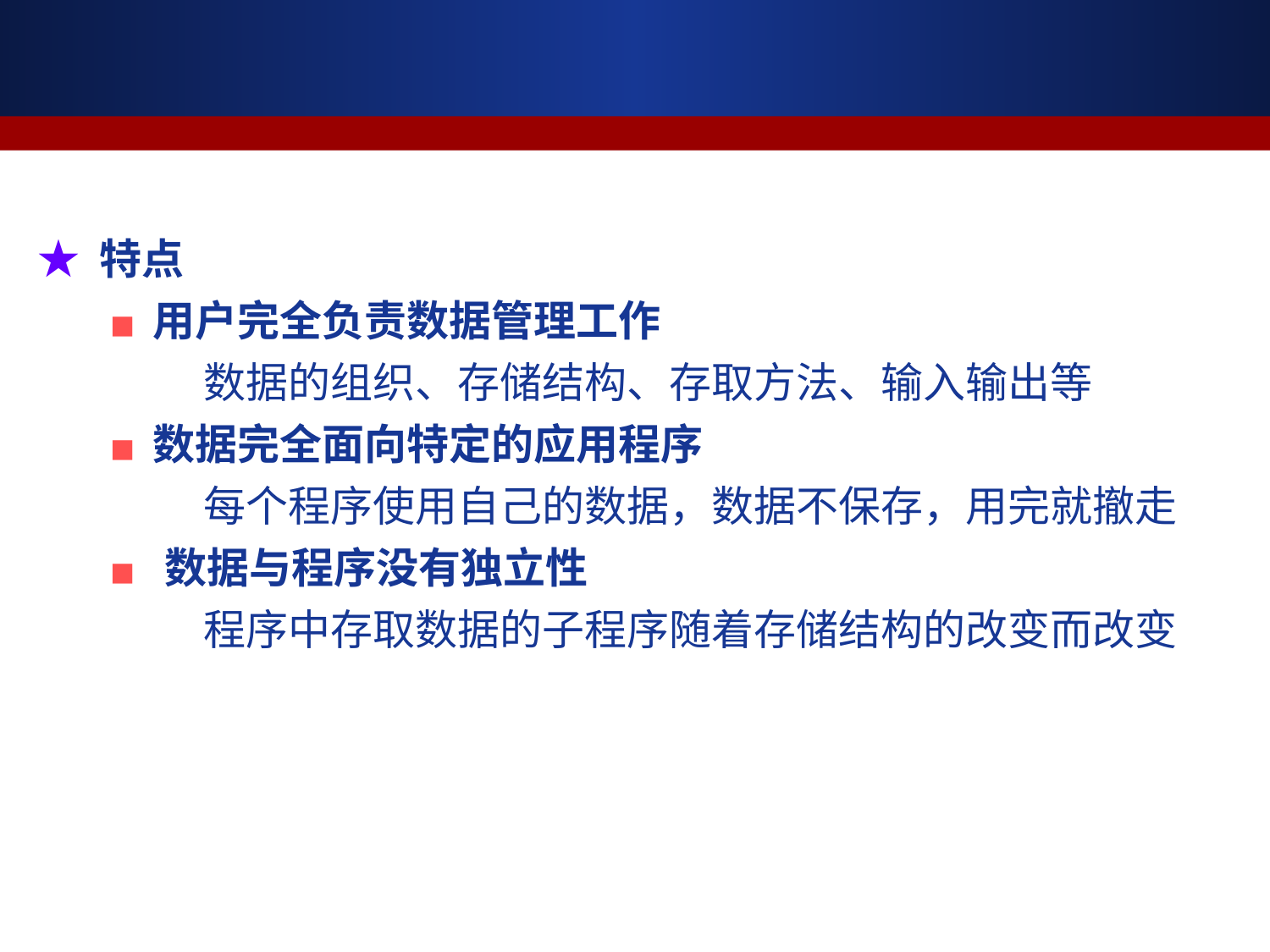

★ 特点
 ■  用户完全负责数据管理工作
   数据的组织、存储结构、存取方法、输入输出等
 ■  数据完全面向特定的应用程序
   每个程序使用自己的数据，数据不保存，用完就撤走
 ■  数据与程序没有独立性
   程序中存取数据的子程序随着存储结构的改变而改变